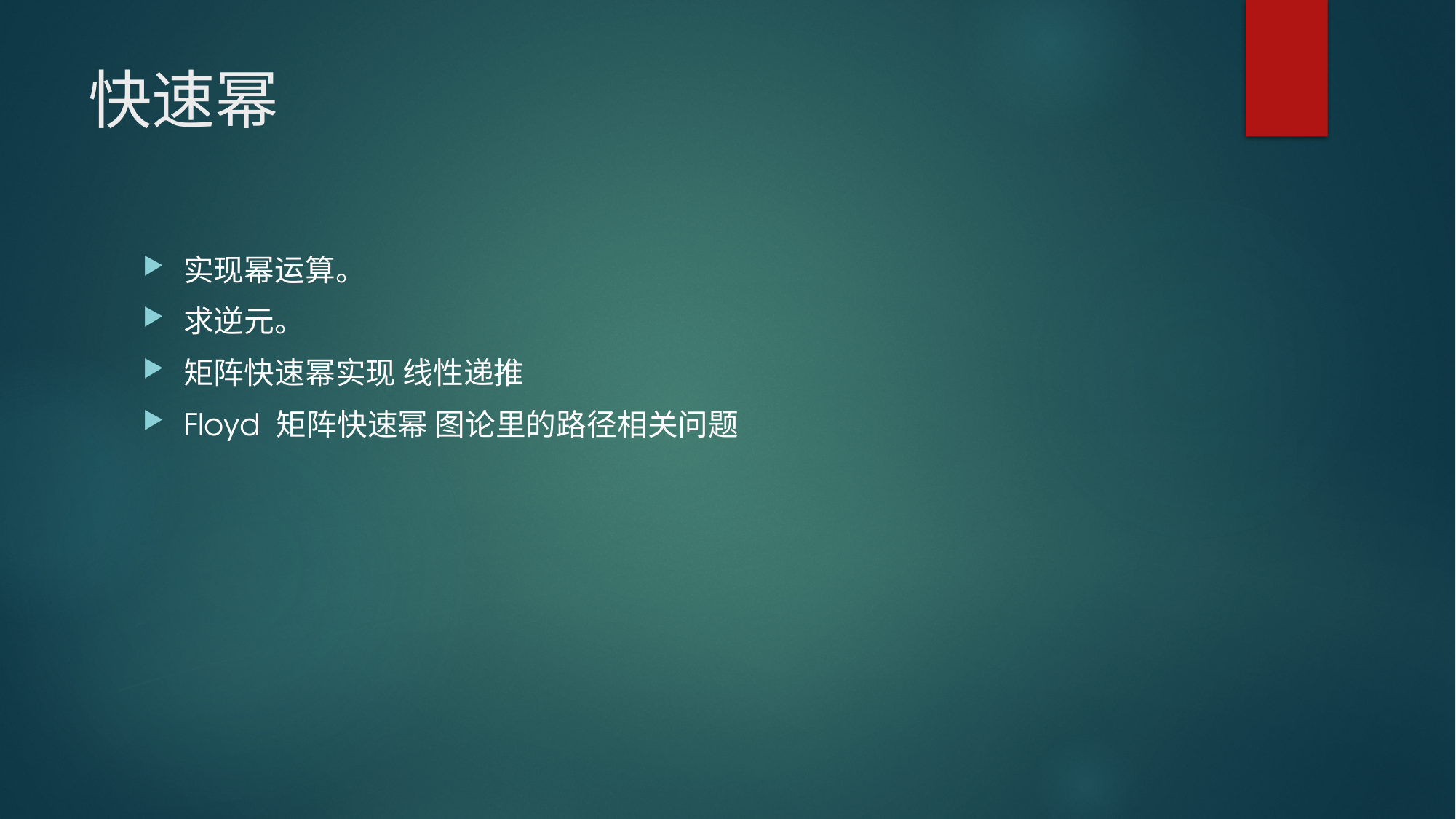

# 快速幂
实现幂运算。
求逆元。
矩阵快速幂实现 线性递推
Floyd 矩阵快速幂 图论里的路径相关问题